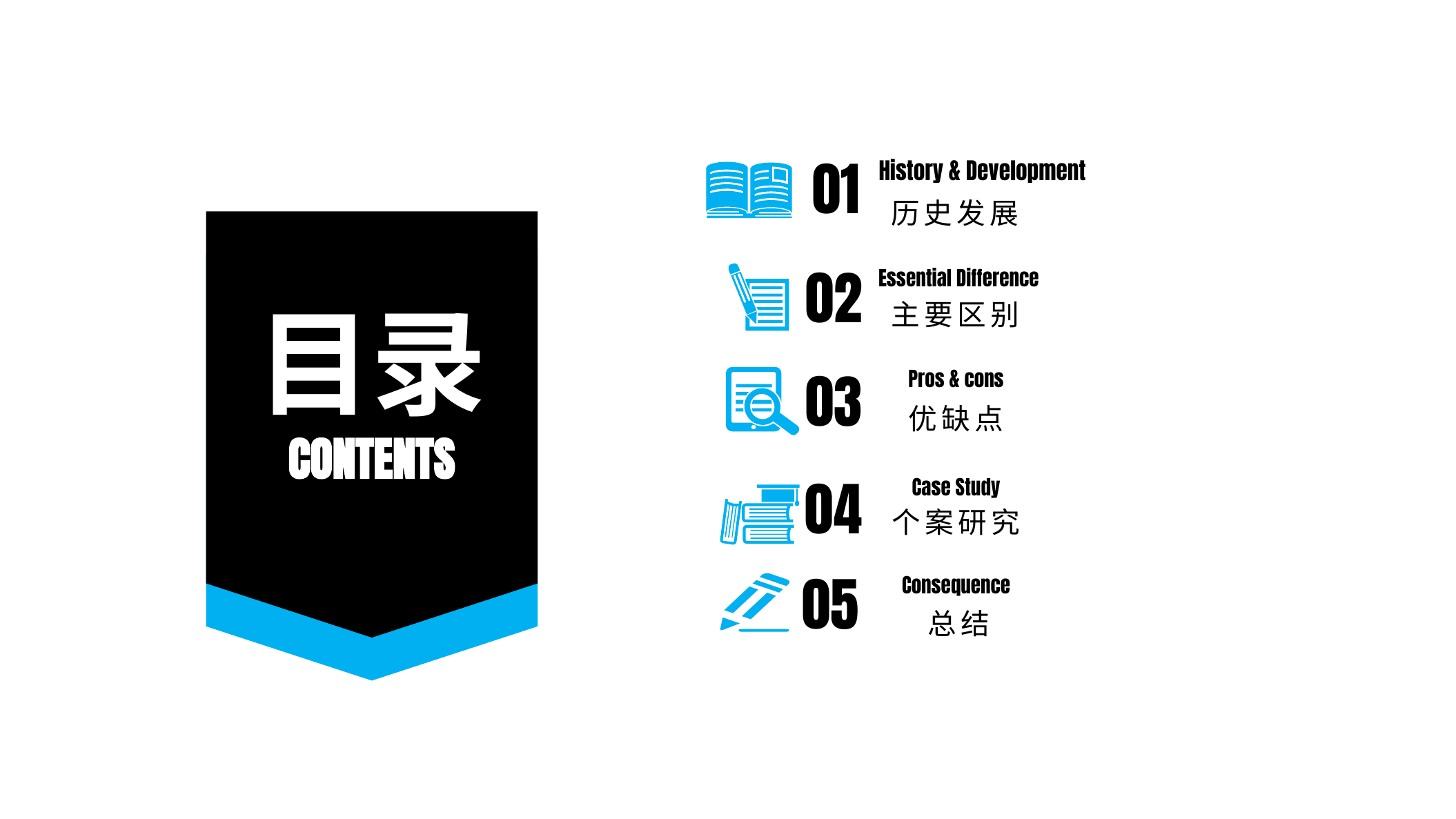

01
History & Development

历史发展

02
Essential Difference

主要区别
目录
Pros & cons
03

优缺点
CONTENTS
Case Study
04

个案研究
05
Consequence

总结